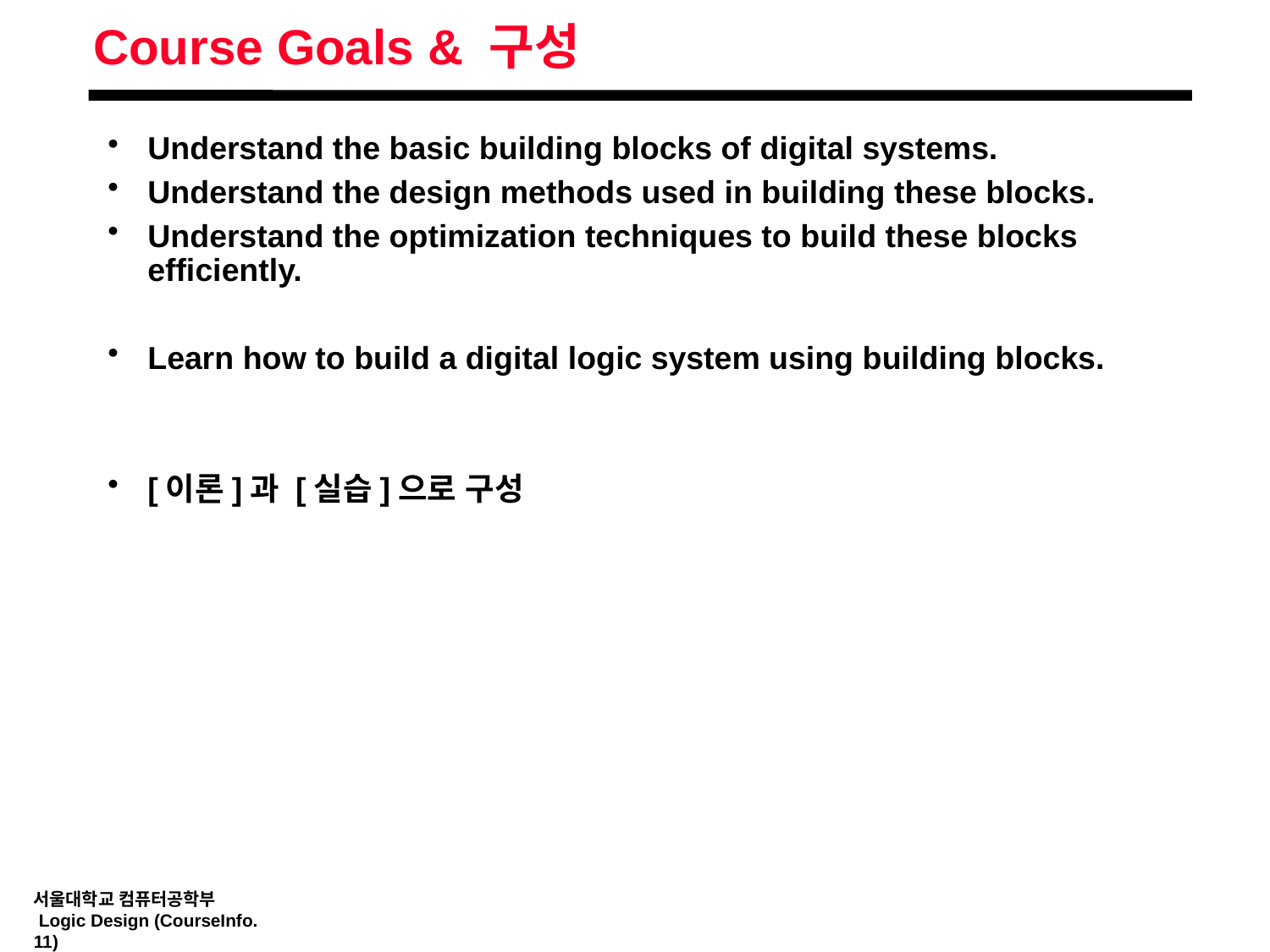

# Course Goals & 구성
Understand the basic building blocks of digital systems.
Understand the design methods used in building these blocks.
Understand the optimization techniques to build these blocks efficiently.

Learn how to build a digital logic system using building blocks.

[이론]과 [실습]으로 구성

서울대학교 컴퓨터공학부
 Logic Design (CourseInfo.11)